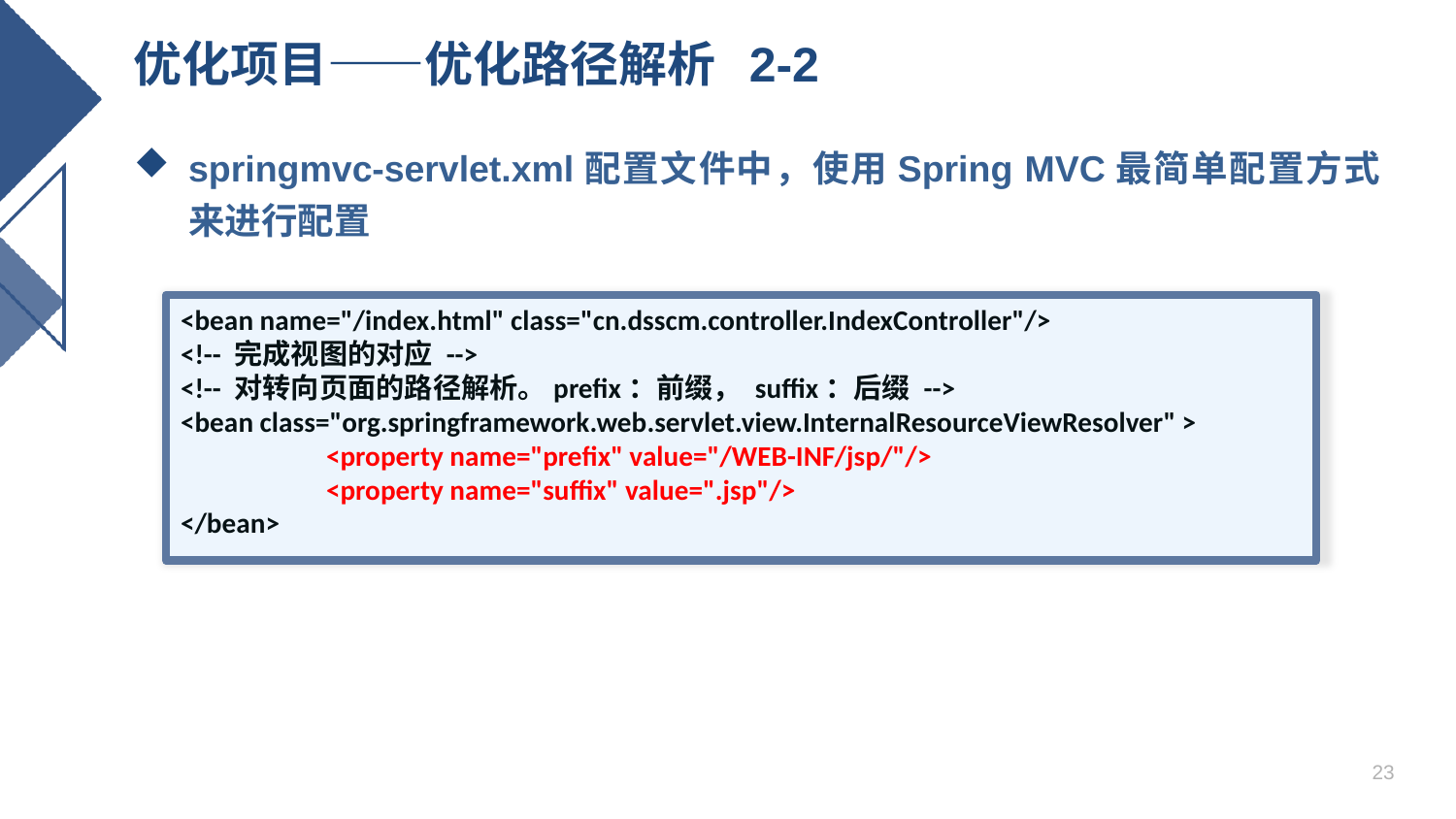

# 优化项目——优化路径解析  2-2
springmvc-servlet.xml配置文件中，使用Spring MVC最简单配置方式来进行配置
<bean name="/index.html" class="cn.dsscm.controller.IndexController"/>
<!-- 完成视图的对应 -->
<!-- 对转向页面的路径解析。prefix：前缀， suffix：后缀 -->
<bean class="org.springframework.web.servlet.view.InternalResourceViewResolver" >
	<property name="prefix" value="/WEB-INF/jsp/"/>
	<property name="suffix" value=".jsp"/>
</bean>

23